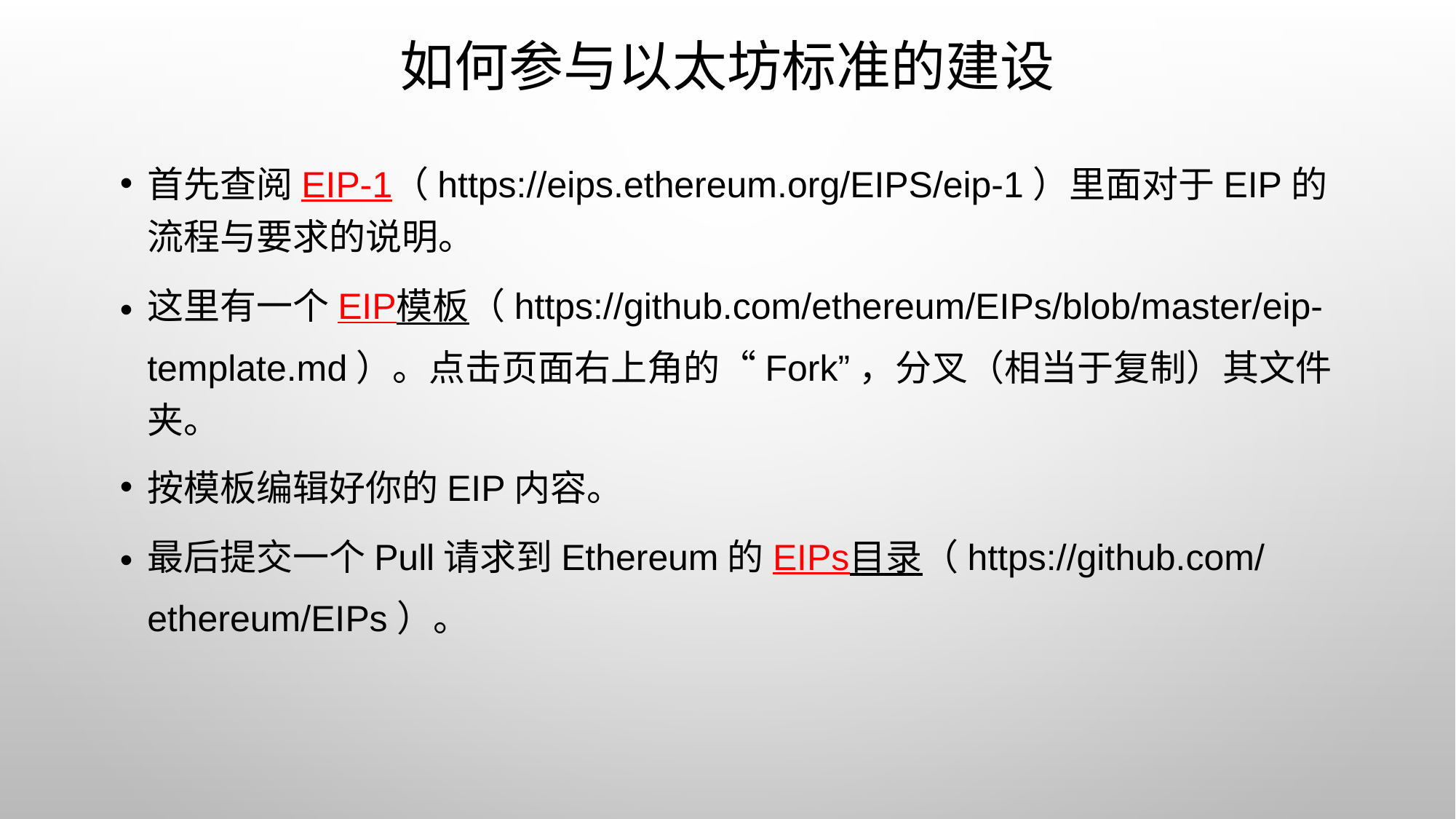

# 如何参与以太坊标准的建设
首先查阅EIP-1（https://eips.ethereum.org/EIPS/eip-1）里面对于EIP的流程与要求的说明。
这里有一个EIP模板（https://github.com/ethereum/EIPs/blob/master/eip-template.md）。点击页面右上角的“Fork”，分叉（相当于复制）其文件夹。
按模板编辑好你的EIP内容。
最后提交一个Pull请求到Ethereum的EIPs目录（https://github.com/ethereum/EIPs）。